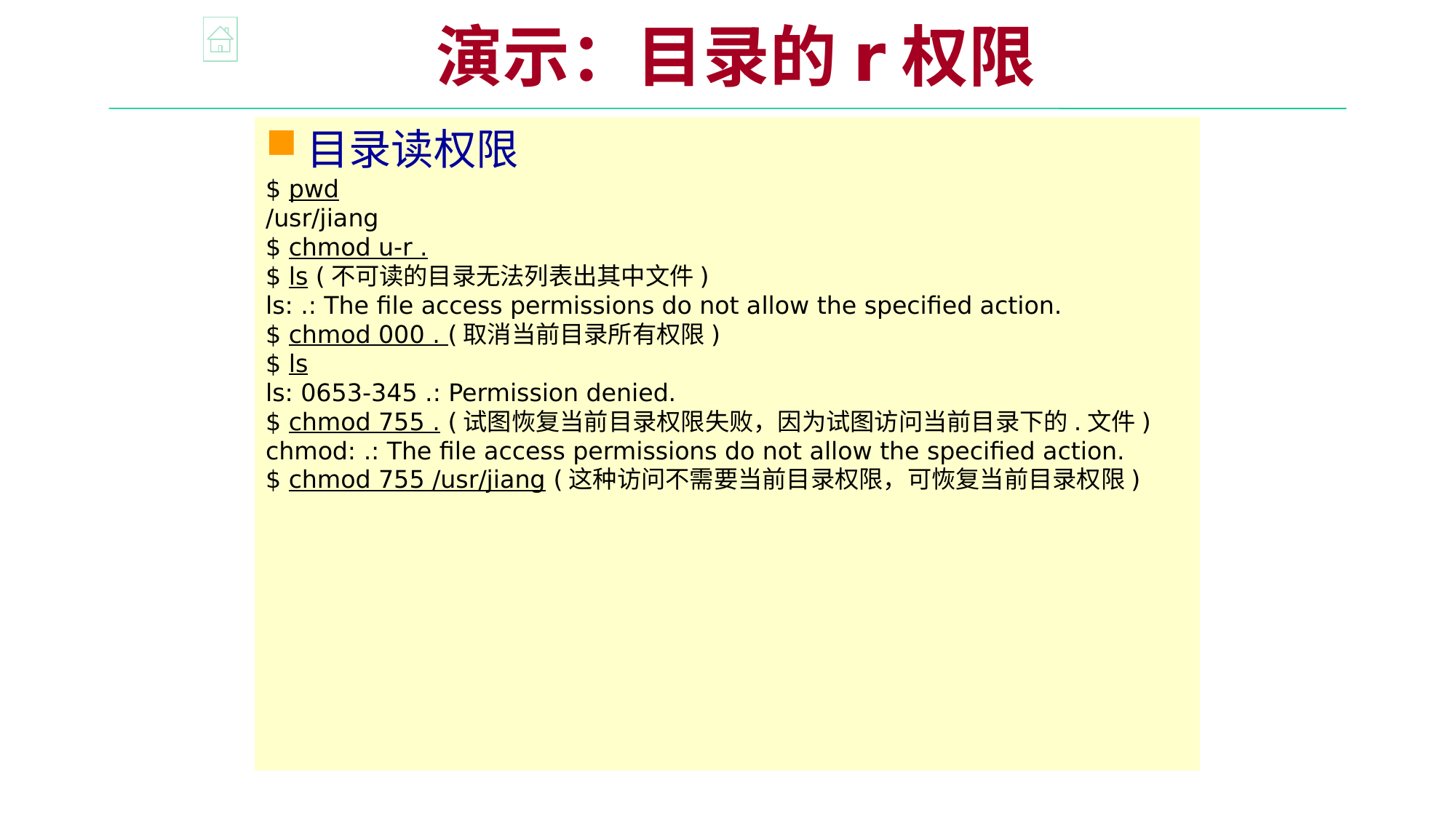

演示：目录的r权限

目录读权限
$ pwd
/usr/jiang
$ chmod u-r .
$ ls (不可读的目录无法列表出其中文件)
ls: .: The file access permissions do not allow the specified action.
$ chmod 000 . (取消当前目录所有权限)
$ ls
ls: 0653-345 .: Permission denied.
$ chmod 755 . (试图恢复当前目录权限失败，因为试图访问当前目录下的.文件)
chmod: .: The file access permissions do not allow the specified action.
$ chmod 755 /usr/jiang (这种访问不需要当前目录权限，可恢复当前目录权限)